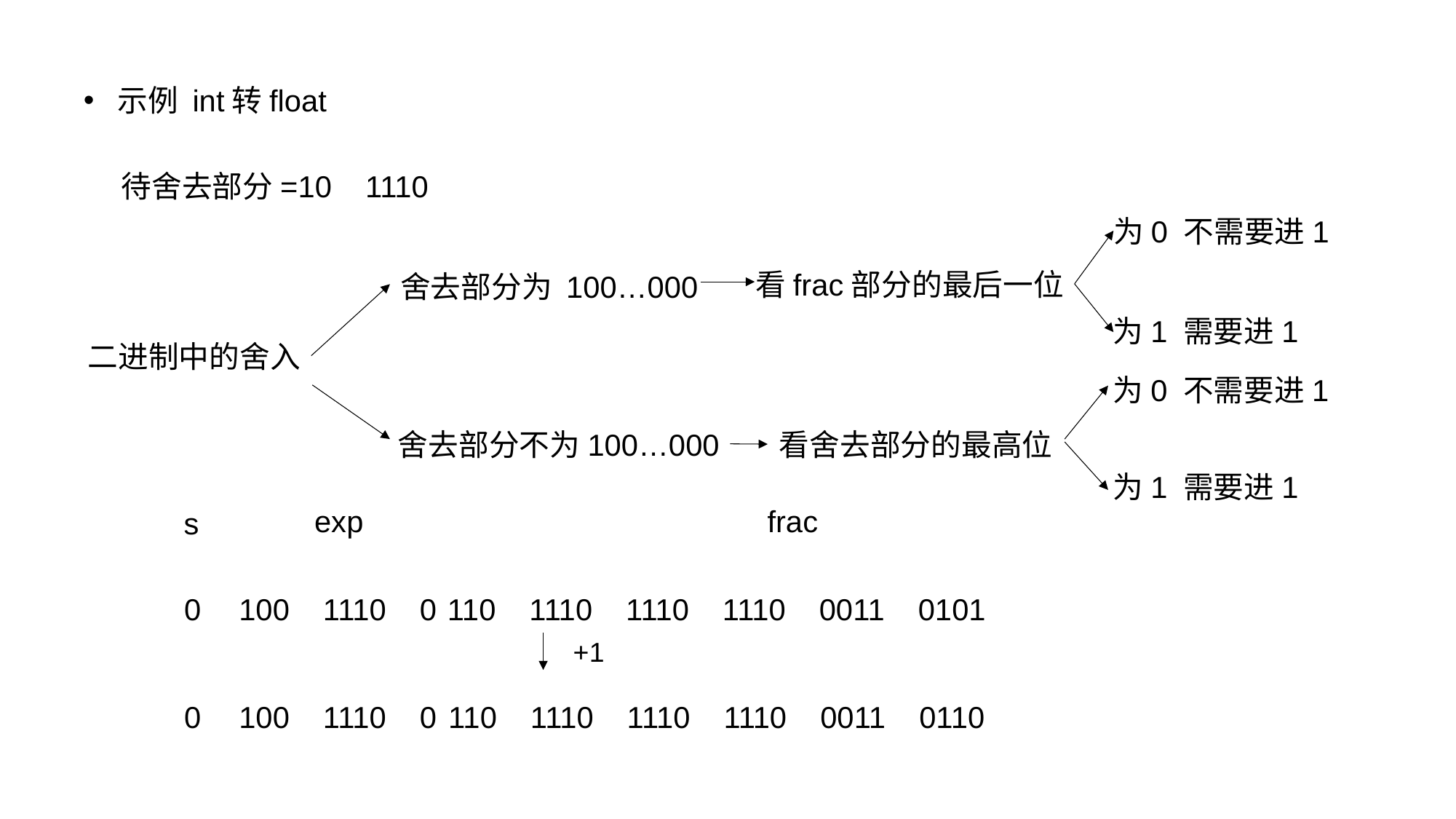

示例 int转float
待舍去部分=10    1110
为0 不需要进1
看frac部分的最后一位
舍去部分为 100…000
为1 需要进1
二进制中的舍入
为0 不需要进1
舍去部分不为100…000
看舍去部分的最高位
为1 需要进1
exp
frac
s
0
100    1110    0
110    1110    1110    1110    0011    0101
+1
0
100    1110    0
110    1110    1110    1110    0011    0110